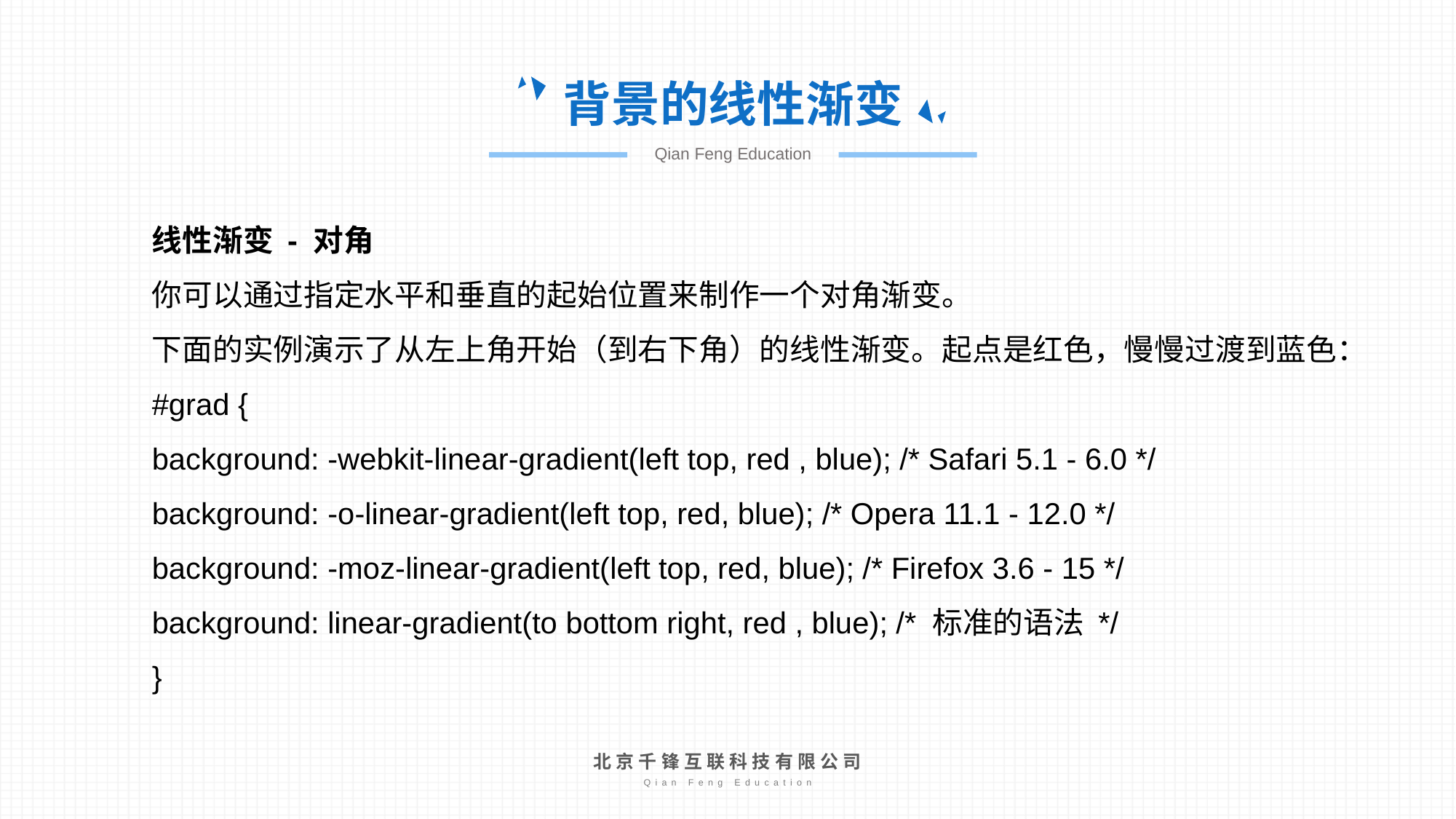

背景的线性渐变

Qian Feng Education

线性渐变 - 对角
你可以通过指定水平和垂直的起始位置来制作一个对角渐变。
下面的实例演示了从左上角开始（到右下角）的线性渐变。起点是红色，慢慢过渡到蓝色：
#grad {
background: -webkit-linear-gradient(left top, red , blue); /* Safari 5.1 - 6.0 */
background: -o-linear-gradient(left top, red, blue); /* Opera 11.1 - 12.0 */
background: -moz-linear-gradient(left top, red, blue); /* Firefox 3.6 - 15 */
background: linear-gradient(to bottom right, red , blue); /* 标准的语法 */
}
北京千锋互联科技有限公司
Qian Feng Education